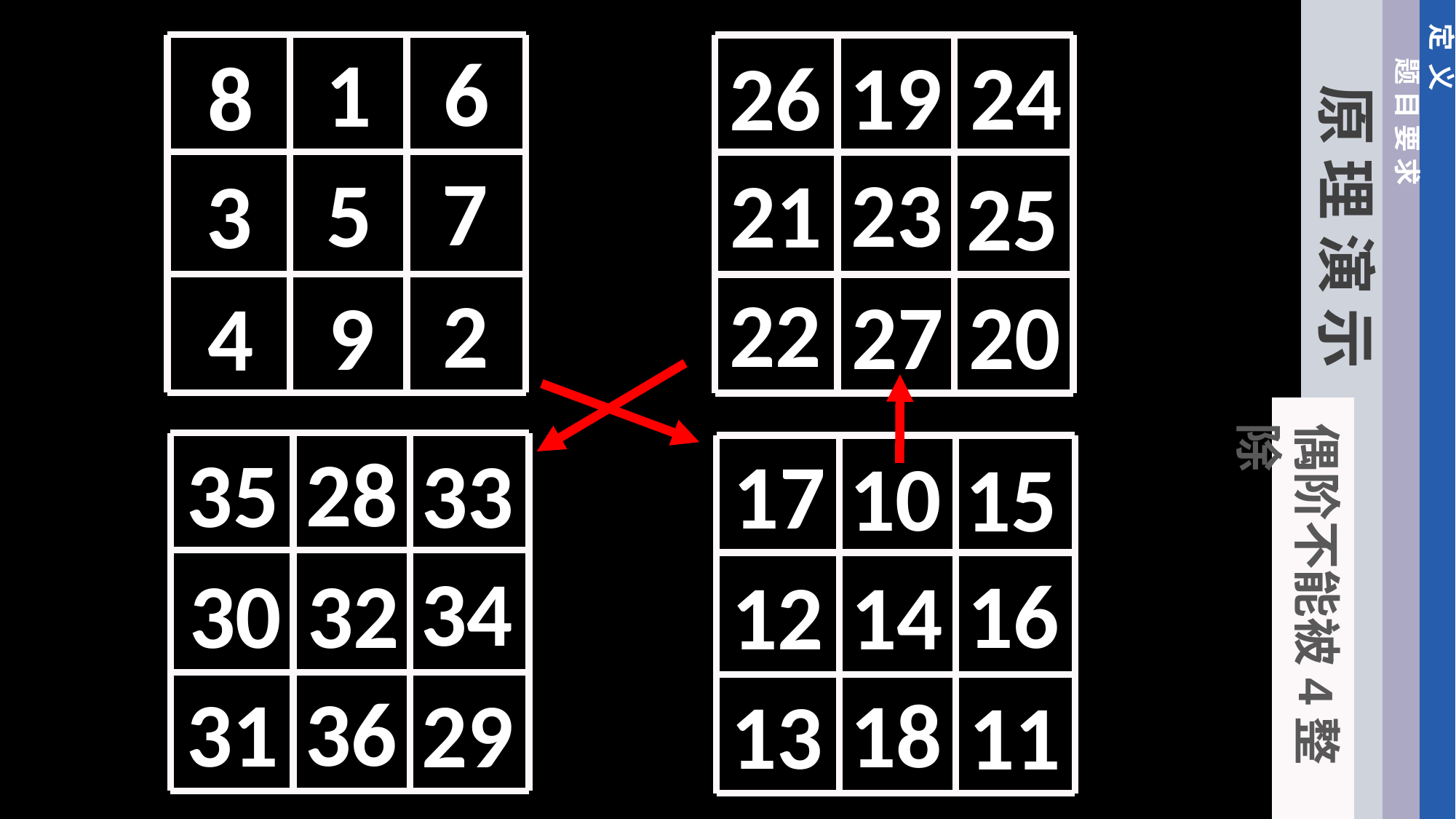

定  义
6
1
24
19
26
8
题 目 要 求
原 理 演 示
7
23
5
21
3
25
22
2
27
20
9
4

偶阶不能被4整除
28
35
33
17
10
15
34
32
16
30
12
14
36
31
29
18
13
11